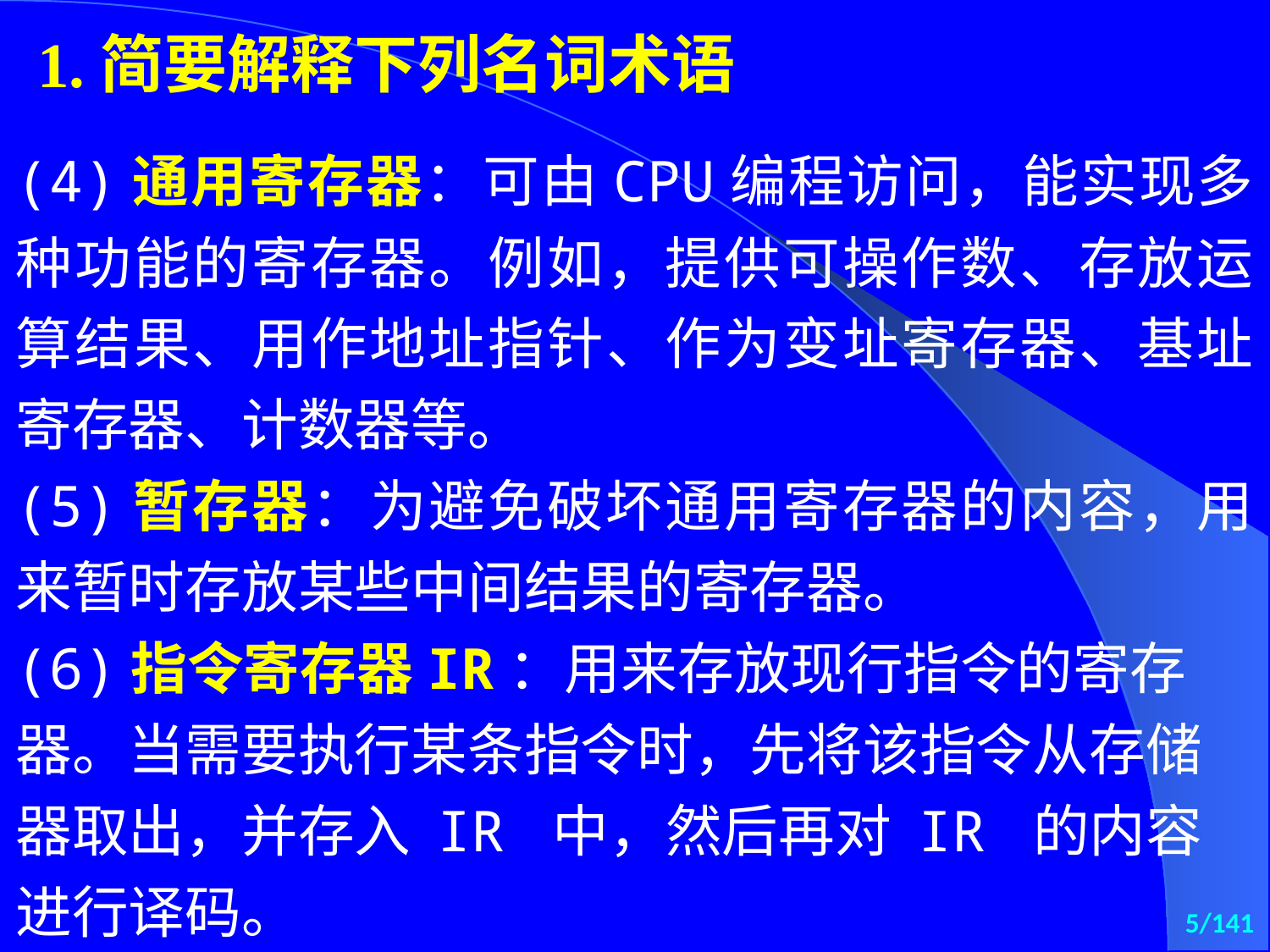

1.简要解释下列名词术语
(4)通用寄存器：可由CPU编程访问，能实现多种功能的寄存器。例如，提供可操作数、存放运算结果、用作地址指针、作为变址寄存器、基址寄存器、计数器等。
(5)暂存器：为避免破坏通用寄存器的内容，用来暂时存放某些中间结果的寄存器。
(6)指令寄存器IR：用来存放现行指令的寄存器。当需要执行某条指令时，先将该指令从存储器取出，并存入 IR 中，然后再对 IR 的内容进行译码。
5/141